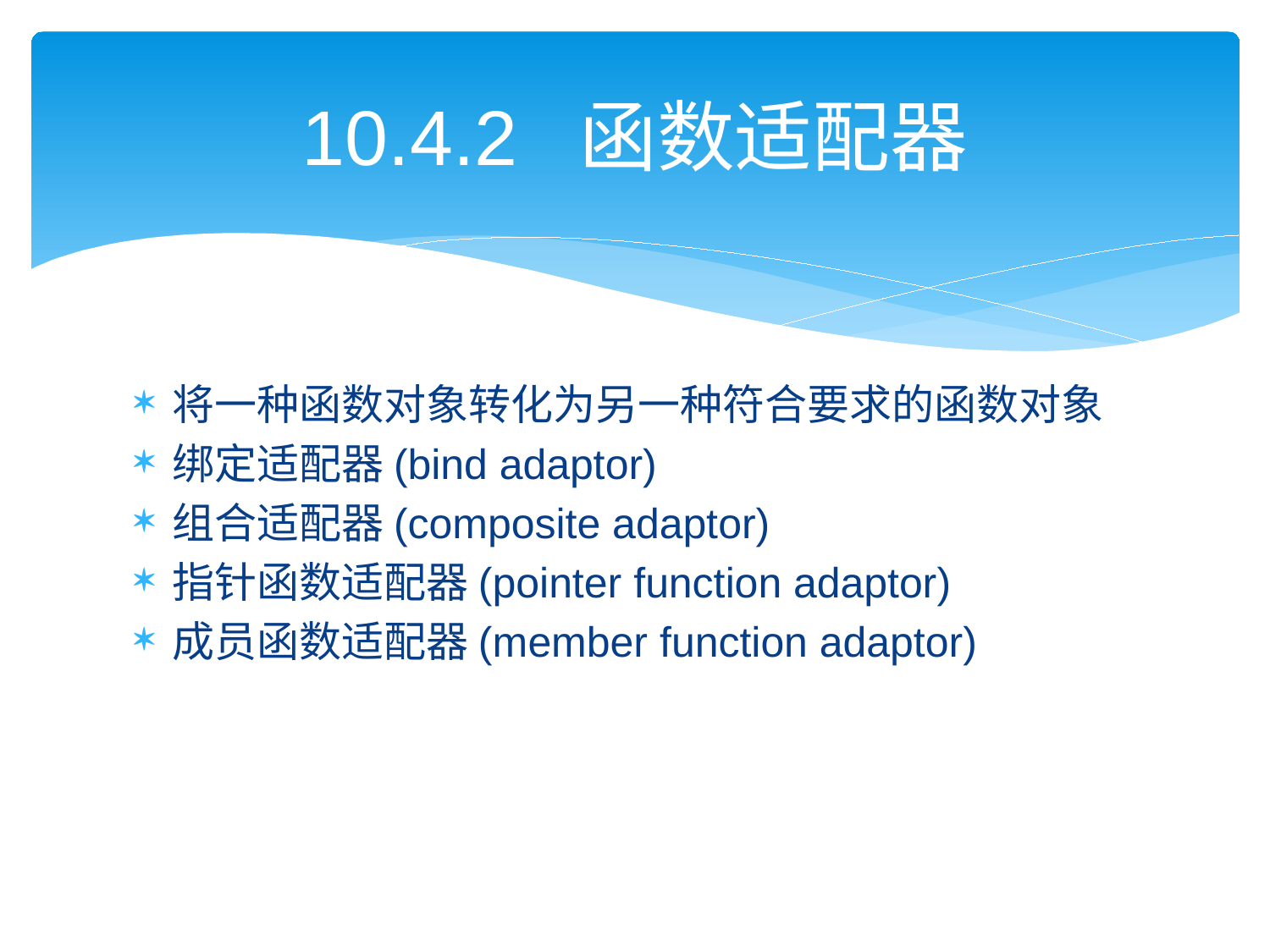

# 10.4.2  函数适配器
将一种函数对象转化为另一种符合要求的函数对象
绑定适配器(bind adaptor)
组合适配器(composite adaptor)
指针函数适配器(pointer function adaptor)
成员函数适配器(member function adaptor)